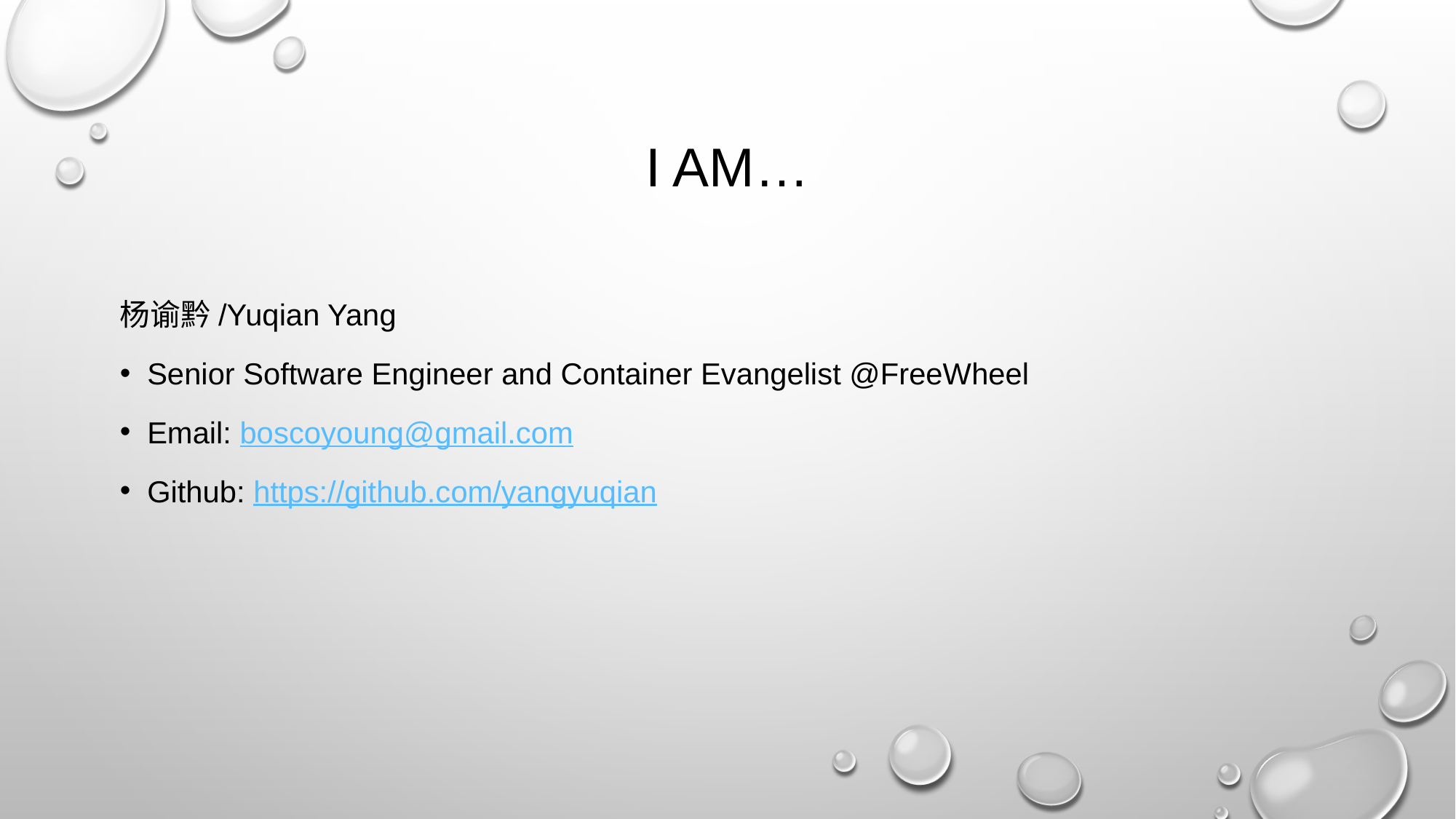

# I am…
杨谕黔/Yuqian Yang
Senior Software Engineer and Container Evangelist @FreeWheel
Email: boscoyoung@gmail.com
Github: https://github.com/yangyuqian